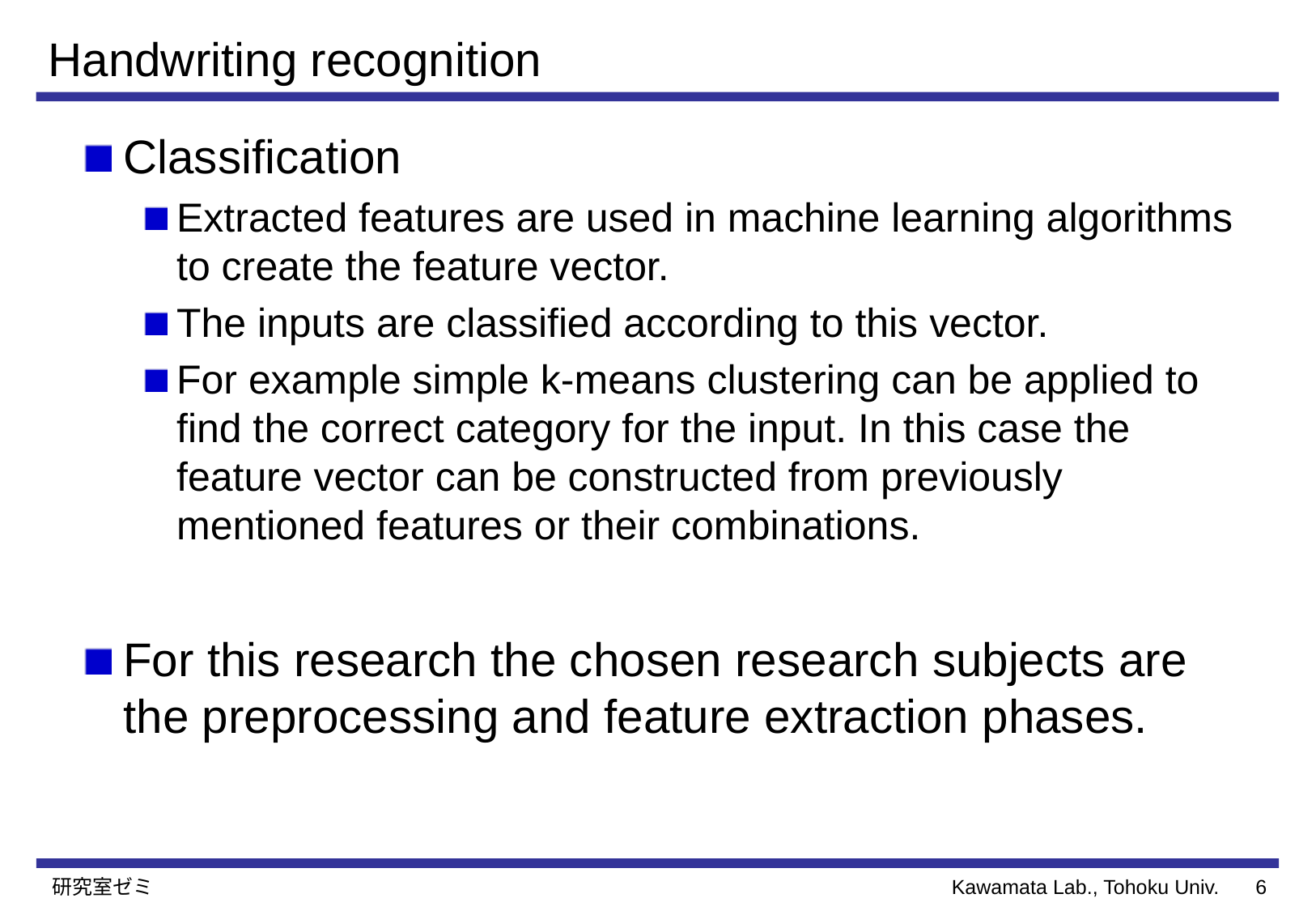

# Handwriting recognition
Classification
Extracted features are used in machine learning algorithms to create the feature vector.
The inputs are classified according to this vector.
For example simple k-means clustering can be applied to find the correct category for the input. In this case the feature vector can be constructed from previously mentioned features or their combinations.

For this research the chosen research subjects are the preprocessing and feature extraction phases.

研究室ゼミ
6